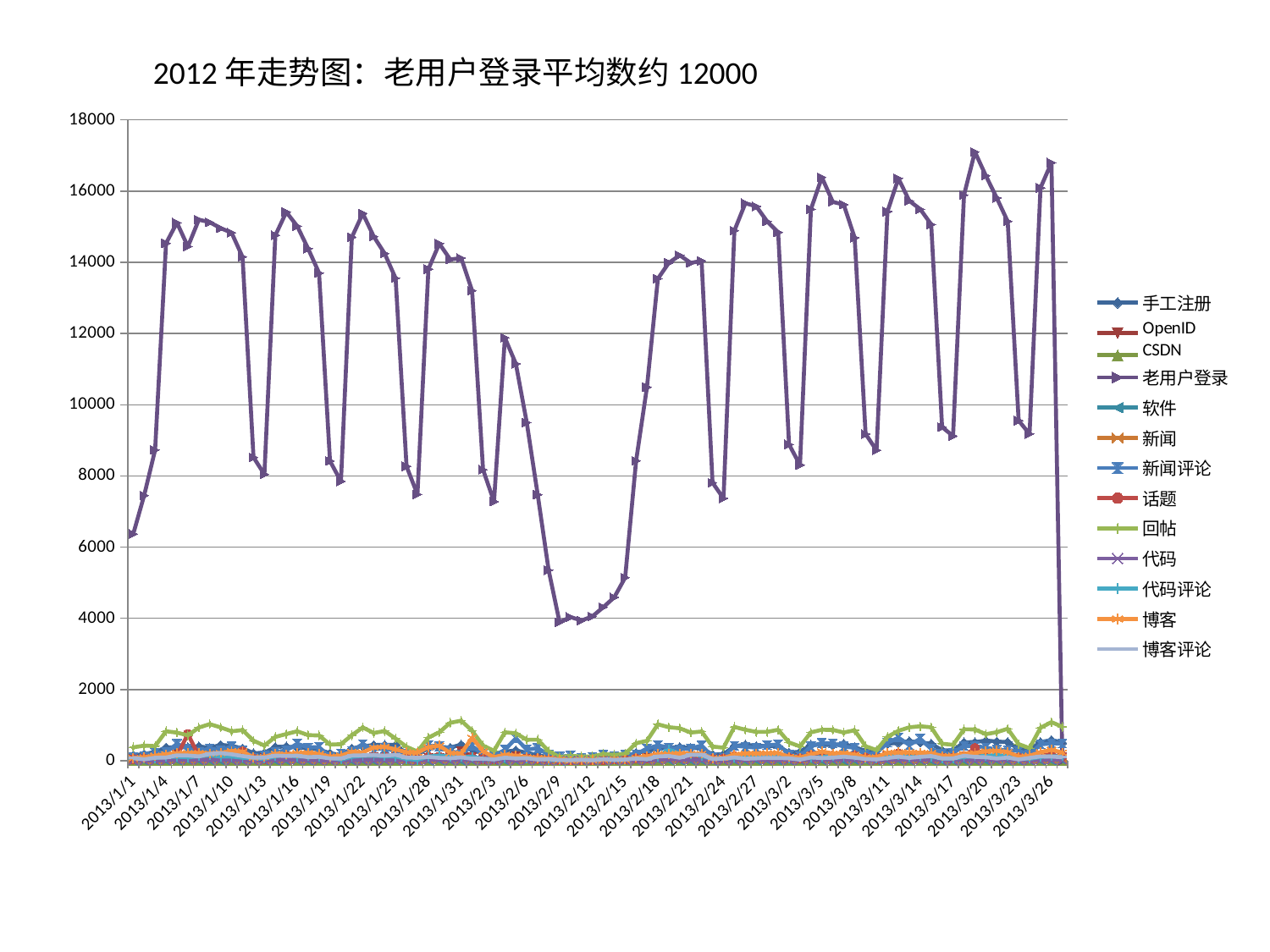

2012年走势图：老用户登录平均数约12000

### Chart

| Category | 手工注册 | OpenID | CSDN | 老用户登录 | 软件 | 新闻 | 新闻评论 | 话题 | 回帖 | 代码 | 代码评论 | 博客 | 博客评论 |
|---|---|---|---|---|---|---|---|---|---|---|---|---|---|
| 41360 | 495.0 | 101.0 | 0.0 | 0.0 | 28.0 | 28.0 | 483.0 | 129.0 | 952.0 | 29.0 | 123.0 | 229.0 | 96.0 |
| 41359 | 581.0 | 140.0 | 0.0 | 16801.0 | 9.0 | 42.0 | 486.0 | 157.0 | 1084.0 | 29.0 | 129.0 | 309.0 | 117.0 |
| 41358 | 523.0 | 136.0 | 0.0 | 16091.0 | 9.0 | 29.0 | 459.0 | 149.0 | 924.0 | 21.0 | 104.0 | 239.0 | 121.0 |
| 41357 | 309.0 | 99.0 | 0.0 | 9179.0 | 8.0 | 27.0 | 174.0 | 59.0 | 353.0 | 17.0 | 54.0 | 140.0 | 80.0 |
| 41356 | 335.0 | 83.0 | 0.0 | 9555.0 | 8.0 | 27.0 | 274.0 | 79.0 | 467.0 | 17.0 | 56.0 | 113.0 | 36.0 |
| 41355 | 523.0 | 142.0 | 0.0 | 15148.0 | 2.0 | 26.0 | 299.0 | 140.0 | 898.0 | 28.0 | 127.0 | 247.0 | 89.0 |
| 41354 | 538.0 | 129.0 | 0.0 | 15809.0 | 12.0 | 31.0 | 309.0 | 122.0 | 801.0 | 29.0 | 168.0 | 281.0 | 63.0 |
| 41353 | 567.0 | 145.0 | 0.0 | 16433.0 | 8.0 | 38.0 | 372.0 | 139.0 | 746.0 | 28.0 | 130.0 | 268.0 | 98.0 |
| 41352 | 521.0 | 145.0 | 0.0 | 17103.0 | 15.0 | 32.0 | 414.0 | 352.0 | 880.0 | 22.0 | 125.0 | 217.0 | 107.0 |
| 41351 | 519.0 | 129.0 | 0.0 | 15887.0 | 8.0 | 32.0 | 413.0 | 124.0 | 882.0 | 28.0 | 104.0 | 195.0 | 139.0 |
| 41350 | 289.0 | 71.0 | 0.0 | 9122.0 | 3.0 | 22.0 | 221.0 | 76.0 | 445.0 | 21.0 | 59.0 | 138.0 | 64.0 |
| 41349 | 291.0 | 74.0 | 0.0 | 9371.0 | 3.0 | 21.0 | 193.0 | 82.0 | 478.0 | 13.0 | 55.0 | 136.0 | 67.0 |
| 41348 | 479.0 | 114.0 | 0.0 | 15066.0 | 11.0 | 34.0 | 333.0 | 135.0 | 940.0 | 33.0 | 120.0 | 214.0 | 131.0 |
| 41347 | 506.0 | 116.0 | 0.0 | 15493.0 | 22.0 | 29.0 | 616.0 | 133.0 | 968.0 | 27.0 | 123.0 | 225.0 | 108.0 |
| 41346 | 549.0 | 130.0 | 0.0 | 15727.0 | 3.0 | 26.0 | 444.0 | 146.0 | 939.0 | 24.0 | 103.0 | 238.0 | 80.0 |
| 41345 | 501.0 | 126.0 | 0.0 | 16357.0 | 26.0 | 38.0 | 647.0 | 203.0 | 840.0 | 35.0 | 160.0 | 232.0 | 113.0 |
| 41344 | 479.0 | 137.0 | 0.0 | 15427.0 | 10.0 | 36.0 | 503.0 | 106.0 | 672.0 | 19.0 | 124.0 | 225.0 | 75.0 |
| 41343 | 277.0 | 74.0 | 0.0 | 8721.0 | 9.0 | 23.0 | 218.0 | 48.0 | 299.0 | 11.0 | 62.0 | 102.0 | 37.0 |
| 41342 | 279.0 | 71.0 | 0.0 | 9179.0 | 10.0 | 22.0 | 178.0 | 79.0 | 405.0 | 17.0 | 59.0 | 96.0 | 49.0 |
| 41341 | 375.0 | 93.0 | 0.0 | 14693.0 | 11.0 | 27.0 | 363.0 | 140.0 | 855.0 | 29.0 | 132.0 | 173.0 | 86.0 |
| 41340 | 480.0 | 117.0 | 0.0 | 15622.0 | 7.0 | 39.0 | 400.0 | 123.0 | 793.0 | 31.0 | 119.0 | 220.0 | 113.0 |
| 41339 | 436.0 | 115.0 | 0.0 | 15697.0 | 22.0 | 31.0 | 485.0 | 143.0 | 867.0 | 27.0 | 141.0 | 206.0 | 86.0 |
| 41338 | 451.0 | 107.0 | 0.0 | 16388.0 | 15.0 | 34.0 | 499.0 | 150.0 | 869.0 | 26.0 | 105.0 | 260.0 | 75.0 |
| 41337 | 449.0 | 104.0 | 0.0 | 15492.0 | 20.0 | 41.0 | 403.0 | 146.0 | 797.0 | 23.0 | 83.0 | 177.0 | 93.0 |
| 41336 | 251.0 | 67.0 | 0.0 | 8307.0 | 13.0 | 23.0 | 122.0 | 60.0 | 402.0 | 18.0 | 84.0 | 88.0 | 32.0 |
| 41335 | 230.0 | 51.0 | 0.0 | 8885.0 | 8.0 | 23.0 | 164.0 | 71.0 | 513.0 | 15.0 | 70.0 | 109.0 | 69.0 |
| 41334 | 407.0 | 86.0 | 0.0 | 14846.0 | 5.0 | 23.0 | 457.0 | 126.0 | 869.0 | 37.0 | 191.0 | 220.0 | 75.0 |
| 41333 | 419.0 | 98.0 | 0.0 | 15146.0 | 13.0 | 33.0 | 434.0 | 133.0 | 811.0 | 21.0 | 154.0 | 211.0 | 80.0 |
| 41332 | 415.0 | 119.0 | 0.0 | 15572.0 | 10.0 | 33.0 | 364.0 | 122.0 | 809.0 | 31.0 | 137.0 | 207.0 | 68.0 |
| 41331 | 453.0 | 131.0 | 0.0 | 15660.0 | 8.0 | 28.0 | 394.0 | 123.0 | 869.0 | 28.0 | 131.0 | 207.0 | 55.0 |
| 41330 | 409.0 | 92.0 | 0.0 | 14891.0 | 14.0 | 29.0 | 421.0 | 122.0 | 949.0 | 20.0 | 79.0 | 175.0 | 93.0 |
| 41329 | 181.0 | 46.0 | 0.0 | 7368.0 | 14.0 | 26.0 | 83.0 | 54.0 | 366.0 | 12.0 | 54.0 | 78.0 | 61.0 |
| 41328 | 174.0 | 60.0 | 0.0 | 7809.0 | 3.0 | 16.0 | 105.0 | 45.0 | 398.0 | 11.0 | 47.0 | 70.0 | 48.0 |
| 41327 | 357.0 | 103.0 | 0.0 | 14039.0 | 11.0 | 32.0 | 429.0 | 119.0 | 821.0 | 21.0 | 135.0 | 194.0 | 169.0 |
| 41326 | 357.0 | 89.0 | 0.0 | 13984.0 | 7.0 | 34.0 | 342.0 | 103.0 | 791.0 | 29.0 | 183.0 | 197.0 | 167.0 |
| 41325 | 387.0 | 95.0 | 0.0 | 14198.0 | 10.0 | 34.0 | 323.0 | 97.0 | 912.0 | 35.0 | 203.0 | 203.0 | 83.0 |
| 41324 | 364.0 | 114.0 | 0.0 | 13987.0 | 22.0 | 40.0 | 372.0 | 103.0 | 941.0 | 45.0 | 307.0 | 187.0 | 134.0 |
| 41323 | 342.0 | 106.0 | 0.0 | 13541.0 | 30.0 | 28.0 | 430.0 | 110.0 | 1022.0 | 23.0 | 121.0 | 188.0 | 120.0 |
| 41322 | 269.0 | 78.0 | 0.0 | 10491.0 | 26.0 | 28.0 | 342.0 | 66.0 | 560.0 | 14.0 | 114.0 | 127.0 | 46.0 |
| 41321 | 223.0 | 61.0 | 0.0 | 8423.0 | 12.0 | 37.0 | 183.0 | 59.0 | 492.0 | 20.0 | 79.0 | 79.0 | 60.0 |
| 41320 | 108.0 | 35.0 | 0.0 | 5142.0 | 11.0 | 24.0 | 170.0 | 27.0 | 194.0 | 5.0 | 26.0 | 30.0 | 34.0 |
| 41319 | 94.0 | 31.0 | 0.0 | 4588.0 | 9.0 | 26.0 | 116.0 | 32.0 | 164.0 | 5.0 | 17.0 | 41.0 | 23.0 |
| 41318 | 89.0 | 27.0 | 0.0 | 4313.0 | 14.0 | 33.0 | 163.0 | 21.0 | 190.0 | 9.0 | 40.0 | 29.0 | 45.0 |
| 41317 | 78.0 | 26.0 | 0.0 | 4053.0 | 8.0 | 23.0 | 107.0 | 17.0 | 118.0 | 14.0 | 17.0 | 22.0 | 14.0 |
| 41316 | 85.0 | 28.0 | 0.0 | 3938.0 | 5.0 | 19.0 | 87.0 | 20.0 | 120.0 | 11.0 | 31.0 | 23.0 | 27.0 |
| 41315 | 57.0 | 21.0 | 0.0 | 4036.0 | 6.0 | 16.0 | 142.0 | 15.0 | 138.0 | 7.0 | 20.0 | 15.0 | 18.0 |
| 41314 | 48.0 | 22.0 | 0.0 | 3891.0 | 2.0 | 21.0 | 115.0 | 12.0 | 104.0 | 14.0 | 14.0 | 37.0 | 20.0 |
| 41313 | 89.0 | 29.0 | 0.0 | 5351.0 | 5.0 | 40.0 | 169.0 | 20.0 | 269.0 | 3.0 | 21.0 | 65.0 | 47.0 |
| 41312 | 164.0 | 41.0 | 0.0 | 7473.0 | 5.0 | 29.0 | 351.0 | 50.0 | 591.0 | 17.0 | 82.0 | 74.0 | 34.0 |
| 41311 | 220.0 | 84.0 | 0.0 | 9501.0 | 17.0 | 31.0 | 314.0 | 60.0 | 589.0 | 14.0 | 67.0 | 102.0 | 72.0 |
| 41310 | 293.0 | 133.0 | 0.0 | 11152.0 | 15.0 | 37.0 | 630.0 | 80.0 | 771.0 | 14.0 | 127.0 | 140.0 | 64.0 |
| 41309 | 253.0 | 62.0 | 0.0 | 11879.0 | 1.0 | 22.0 | 305.0 | 87.0 | 798.0 | 27.0 | 92.0 | 169.0 | 87.0 |
| 41308 | 166.0 | 43.0 | 0.0 | 7279.0 | 7.0 | 21.0 | 139.0 | 41.0 | 278.0 | 18.0 | 44.0 | 101.0 | 37.0 |
| 41307 | 175.0 | 61.0 | 0.0 | 8175.0 | 12.0 | 26.0 | 186.0 | 44.0 | 426.0 | 23.0 | 51.0 | 266.0 | 57.0 |
| 41306 | 333.0 | 106.0 | 0.0 | 13205.0 | 16.0 | 31.0 | 411.0 | 98.0 | 841.0 | 21.0 | 113.0 | 647.0 | 57.0 |
| 41305 | 453.0 | 257.0 | 0.0 | 14119.0 | 4.0 | 30.0 | 175.0 | 106.0 | 1125.0 | 23.0 | 109.0 | 206.0 | 95.0 |
| 41304 | 368.0 | 102.0 | 0.0 | 14081.0 | 11.0 | 31.0 | 290.0 | 130.0 | 1065.0 | 17.0 | 120.0 | 218.0 | 70.0 |
| 41303 | 393.0 | 81.0 | 0.0 | 14526.0 | 21.0 | 38.0 | 407.0 | 115.0 | 800.0 | 36.0 | 147.0 | 423.0 | 81.0 |
| 41302 | 349.0 | 76.0 | 0.0 | 13808.0 | 3.0 | 30.0 | 428.0 | 103.0 | 650.0 | 23.0 | 117.0 | 380.0 | 108.0 |
| 41301 | 181.0 | 42.0 | 0.0 | 7480.0 | 9.0 | 25.0 | 177.0 | 33.0 | 259.0 | 9.0 | 28.0 | 228.0 | 82.0 |
| 41300 | 205.0 | 55.0 | 0.0 | 8268.0 | 14.0 | 30.0 | 206.0 | 66.0 | 390.0 | 21.0 | 51.0 | 239.0 | 88.0 |
| 41299 | 442.0 | 127.0 | 0.0 | 13554.0 | 19.0 | 27.0 | 268.0 | 94.0 | 623.0 | 18.0 | 118.0 | 317.0 | 167.0 |
| 41298 | 447.0 | 80.0 | 0.0 | 14247.0 | 29.0 | 38.0 | 353.0 | 115.0 | 834.0 | 19.0 | 125.0 | 392.0 | 143.0 |
| 41297 | 442.0 | 113.0 | 0.0 | 14724.0 | 7.0 | 32.0 | 314.0 | 112.0 | 780.0 | 21.0 | 138.0 | 372.0 | 162.0 |
| 41296 | 404.0 | 89.0 | 0.0 | 15372.0 | 15.0 | 36.0 | 469.0 | 117.0 | 934.0 | 20.0 | 136.0 | 233.0 | 152.0 |
| 41295 | 344.0 | 122.0 | 0.0 | 14705.0 | 5.0 | 29.0 | 272.0 | 109.0 | 717.0 | 15.0 | 110.0 | 252.0 | 145.0 |
| 41294 | 160.0 | 57.0 | 0.0 | 7846.0 | 18.0 | 29.0 | 197.0 | 60.0 | 466.0 | 12.0 | 32.0 | 143.0 | 64.0 |
| 41293 | 211.0 | 59.0 | 0.0 | 8420.0 | 7.0 | 18.0 | 97.0 | 53.0 | 452.0 | 11.0 | 84.0 | 114.0 | 65.0 |
| 41292 | 311.0 | 102.0 | 0.0 | 13701.0 | 6.0 | 30.0 | 384.0 | 89.0 | 709.0 | 12.0 | 114.0 | 187.0 | 110.0 |
| 41291 | 356.0 | 105.0 | 0.0 | 14383.0 | 14.0 | 35.0 | 372.0 | 105.0 | 719.0 | 18.0 | 127.0 | 224.0 | 100.0 |
| 41290 | 365.0 | 113.0 | 0.0 | 15016.0 | 16.0 | 35.0 | 477.0 | 112.0 | 827.0 | 26.0 | 114.0 | 212.0 | 143.0 |
| 41289 | 400.0 | 134.0 | 0.0 | 15413.0 | 5.0 | 24.0 | 288.0 | 116.0 | 750.0 | 28.0 | 161.0 | 179.0 | 133.0 |
| 41288 | 386.0 | 127.0 | 0.0 | 14757.0 | 8.0 | 34.0 | 244.0 | 107.0 | 669.0 | 26.0 | 123.0 | 197.0 | 144.0 |
| 41287 | 221.0 | 80.0 | 0.0 | 8045.0 | 7.0 | 12.0 | 145.0 | 49.0 | 426.0 | 12.0 | 53.0 | 109.0 | 87.0 |
| 41286 | 214.0 | 66.0 | 0.0 | 8524.0 | 9.0 | 34.0 | 89.0 | 52.0 | 562.0 | 11.0 | 68.0 | 92.0 | 88.0 |
| 41285 | 348.0 | 111.0 | 0.0 | 14151.0 | 9.0 | 22.0 | 283.0 | 257.0 | 861.0 | 21.0 | 85.0 | 257.0 | 132.0 |
| 41284 | 418.0 | 136.0 | 0.0 | 14831.0 | 20.0 | 39.0 | 399.0 | 117.0 | 827.0 | 22.0 | 117.0 | 275.0 | 181.0 |
| 41283 | 446.0 | 155.0 | 0.0 | 14957.0 | 3.0 | 28.0 | 284.0 | 127.0 | 936.0 | 30.0 | 116.0 | 218.0 | 216.0 |
| 41282 | 361.0 | 138.0 | 0.0 | 15126.0 | 11.0 | 39.0 | 350.0 | 127.0 | 1028.0 | 20.0 | 149.0 | 205.0 | 192.0 |
| 41281 | 404.0 | 168.0 | 0.0 | 15198.0 | 15.0 | 28.0 | 242.0 | 131.0 | 932.0 | 27.0 | 126.0 | 220.0 | 121.0 |
| 41280 | 377.0 | 138.0 | 0.0 | 14441.0 | 16.0 | 26.0 | 346.0 | 752.0 | 713.0 | 21.0 | 97.0 | 218.0 | 147.0 |
| 41279 | 380.0 | 172.0 | 0.0 | 15114.0 | 21.0 | 30.0 | 472.0 | 132.0 | 790.0 | 35.0 | 111.0 | 211.0 | 151.0 |
| 41278 | 373.0 | 114.0 | 0.0 | 14534.0 | 9.0 | 29.0 | 241.0 | 102.0 | 828.0 | 12.0 | 113.0 | 183.0 | 90.0 |
| 41277 | 247.0 | 87.0 | 0.0 | 8728.0 | 5.0 | 34.0 | 227.0 | 56.0 | 411.0 | 9.0 | 72.0 | 142.0 | 83.0 |
| 41276 | 188.0 | 71.0 | 0.0 | 7451.0 | 7.0 | 23.0 | 116.0 | 52.0 | 424.0 | 13.0 | 55.0 | 98.0 | 39.0 |
| 41275 | 152.0 | 48.0 | 0.0 | 6368.0 | 4.0 | 19.0 | 101.0 | 45.0 | 376.0 | 22.0 | 52.0 | 74.0 | 78.0 |